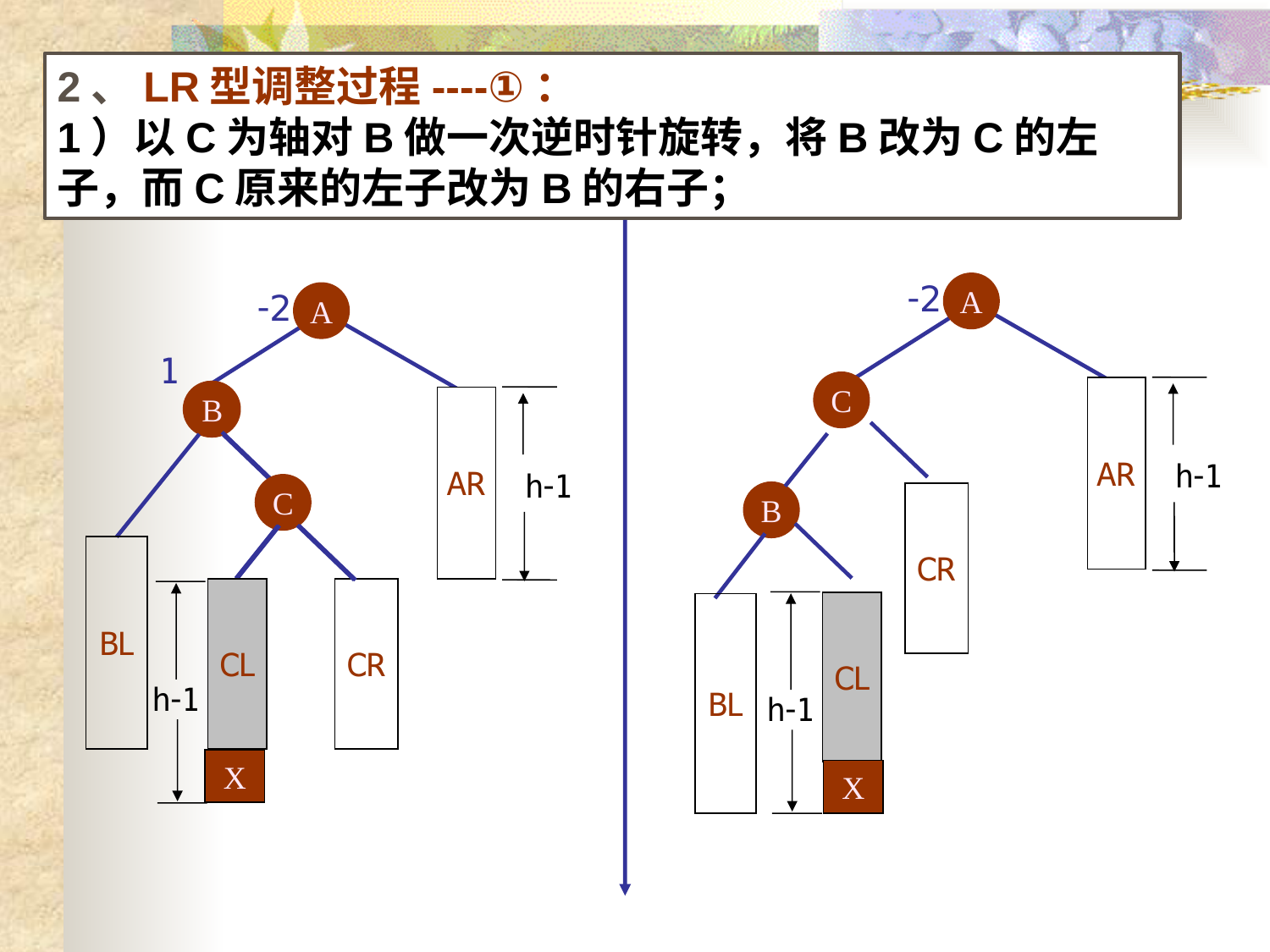

2、LR型调整过程----①：
1）以C为轴对B做一次逆时针旋转，将B改为C的左子，而C原来的左子改为B的右子；

-2
A
-2
A

1
C

h-1

AR
B
B

h-1

AR

C
B
CR

BL
CL
CR

h-1

h-1

CL
BL
X
X